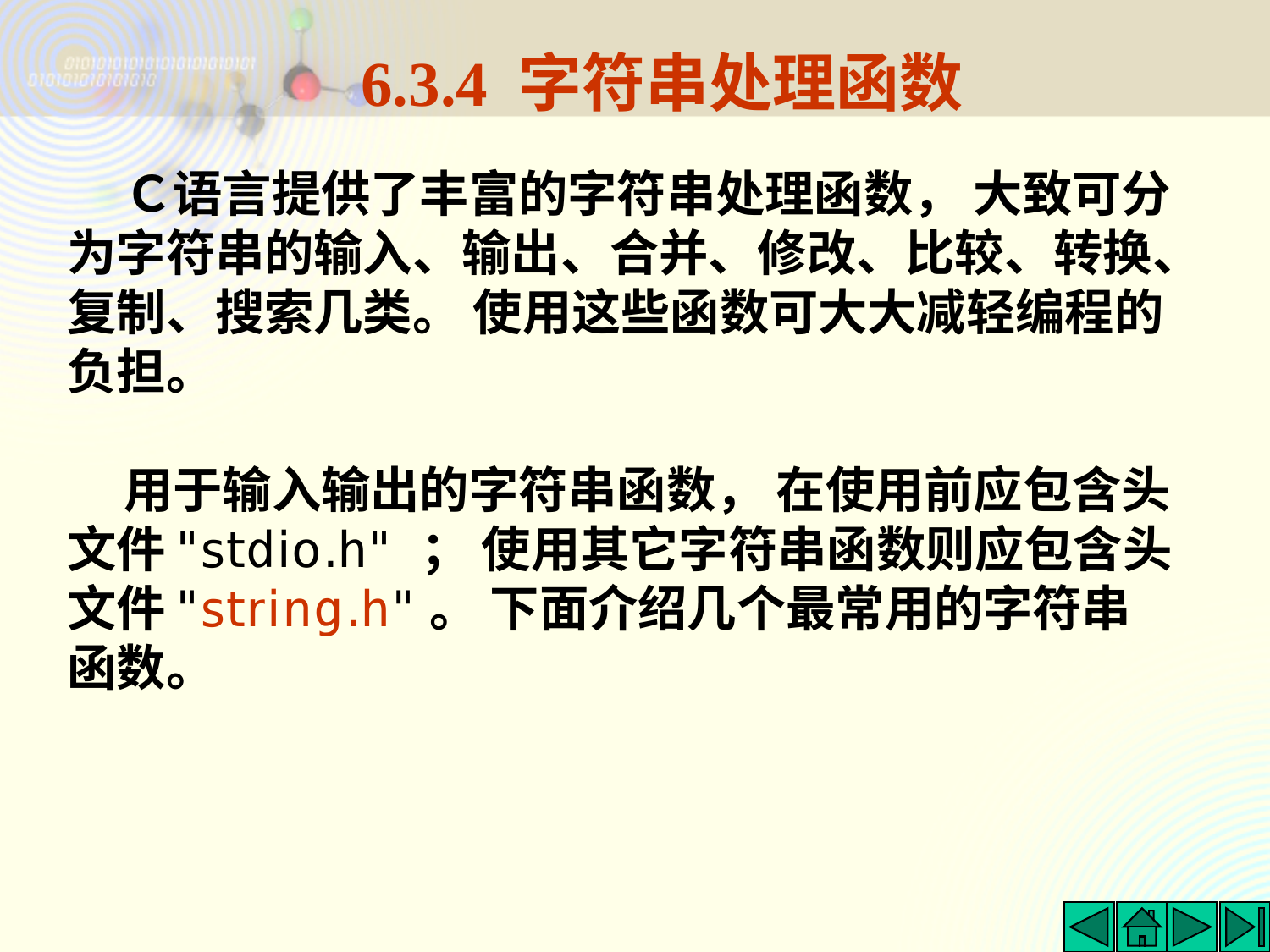

6.3.4 字符串处理函数
    Ｃ语言提供了丰富的字符串处理函数， 大致可分为字符串的输入、输出、合并、修改、比较、转换、复制、搜索几类。 使用这些函数可大大减轻编程的负担。

    用于输入输出的字符串函数， 在使用前应包含头文件"stdio.h" ； 使用其它字符串函数则应包含头文件"string.h"。 下面介绍几个最常用的字符串函数。